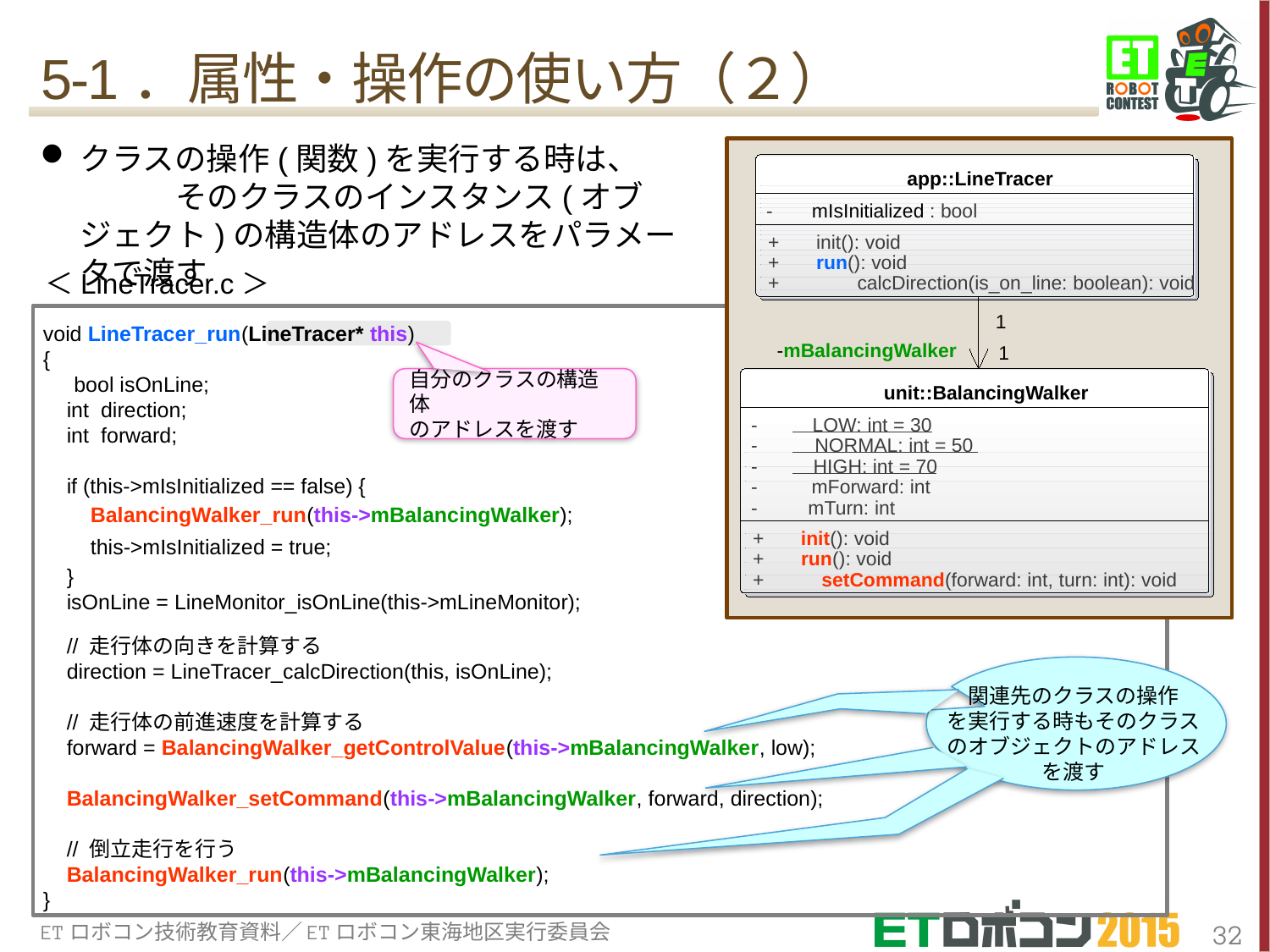

# 5-1．属性・操作の使い方（２）
クラスの操作(関数)を実行する時は、　　　　　そのクラスのインスタンス(オブジェクト)の構造体のアドレスをパラメータで渡す

app::LineTracer

-
mIsInitialized : bool

+
init(): void

+
run(): void

+
calcDirection(is_on_line: boolean): void

1
-mBalancingWalker
1

unit::BalancingWalker

-
LOW: int = 30

-
NORMAL: int = 50

-
HIGH: int = 70

-
mForward: int

-
mTurn: int

+
init(): void

+
run(): void

+
setCommand(forward: int, turn: int): void

＜LineTracer.c＞
void LineTracer_run(LineTracer* this)
{
　 bool isOnLine;
    int  direction;
    int  forward;

    if (this->mIsInitialized == false) {
        BalancingWalker_run(this->mBalancingWalker);
        this->mIsInitialized = true;
    }
    isOnLine = LineMonitor_isOnLine(this->mLineMonitor);

    // 走行体の向きを計算する
    direction = LineTracer_calcDirection(this, isOnLine);

    // 走行体の前進速度を計算する
    forward = BalancingWalker_getControlValue(this->mBalancingWalker, low);

    BalancingWalker_setCommand(this->mBalancingWalker, forward, direction);

    // 倒立走行を行う
    BalancingWalker_run(this->mBalancingWalker);
}

自分のクラスの構造体
のアドレスを渡す

関連先のクラスの操作
を実行する時もそのクラス
のオブジェクトのアドレス
を渡す

ETロボコン技術教育資料／ETロボコン東海地区実行委員会
32